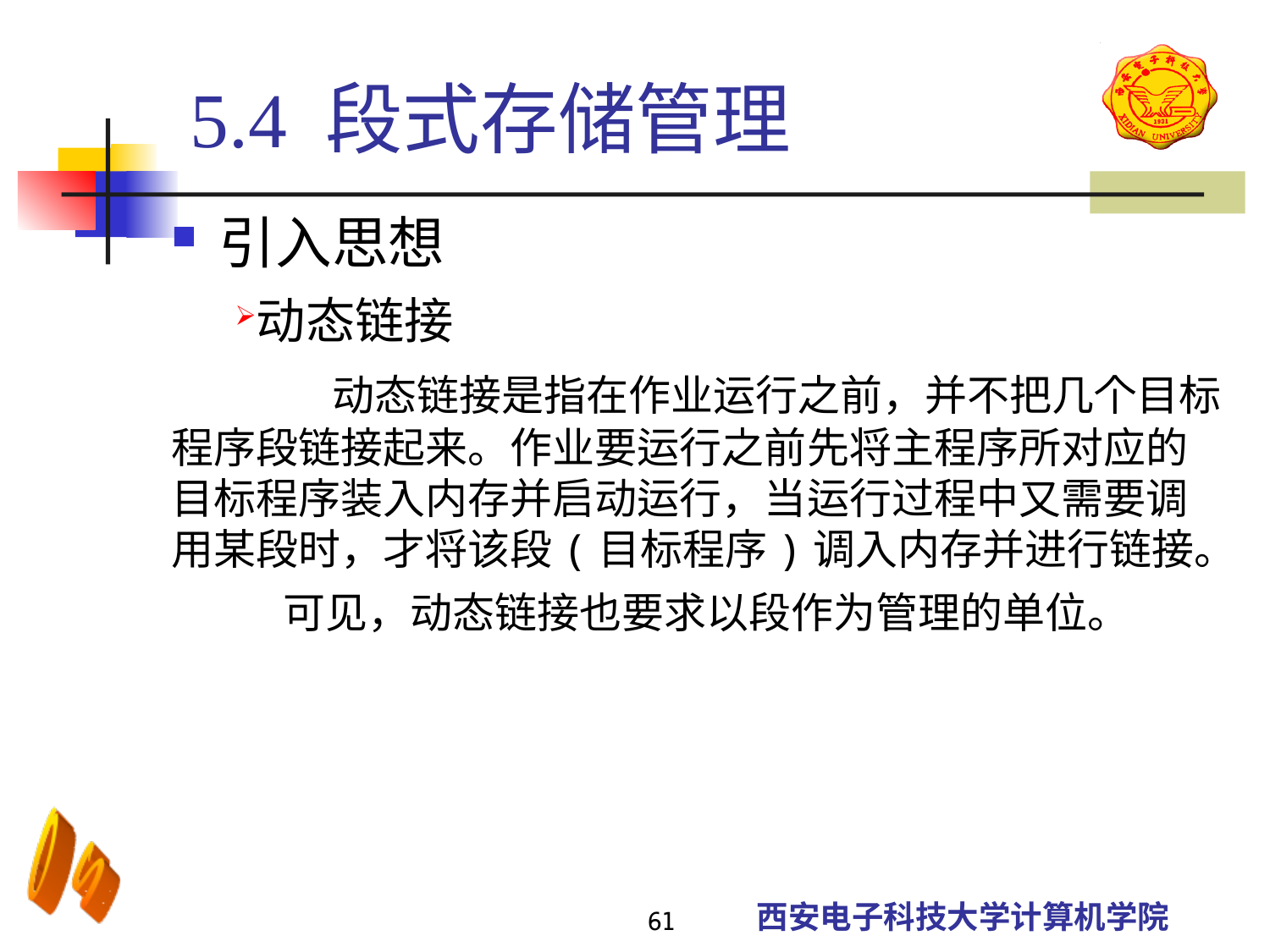

5.4 段式存储管理
引入思想
动态链接
	  动态链接是指在作业运行之前，并不把几个目标程序段链接起来。作业要运行之前先将主程序所对应的目标程序装入内存并启动运行，当运行过程中又需要调用某段时，才将该段(目标程序)调入内存并进行链接。
    可见，动态链接也要求以段作为管理的单位。
61